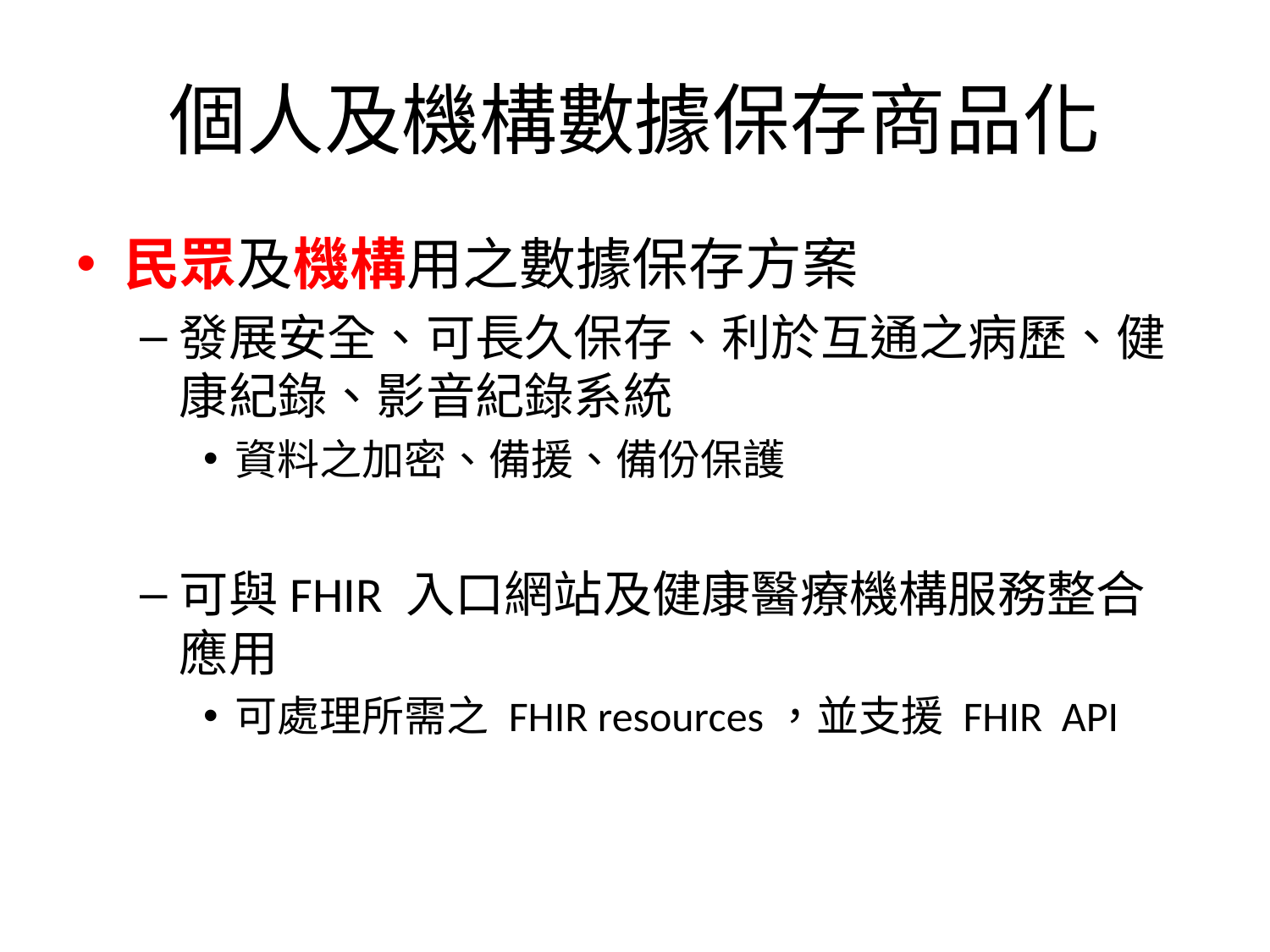

# 個人及機構數據保存商品化
民眾及機構用之數據保存方案
發展安全、可長久保存、利於互通之病歷、健康紀錄、影音紀錄系統
資料之加密、備援、備份保護

可與FHIR 入口網站及健康醫療機構服務整合應用
可處理所需之 FHIR resources，並支援 FHIR  API